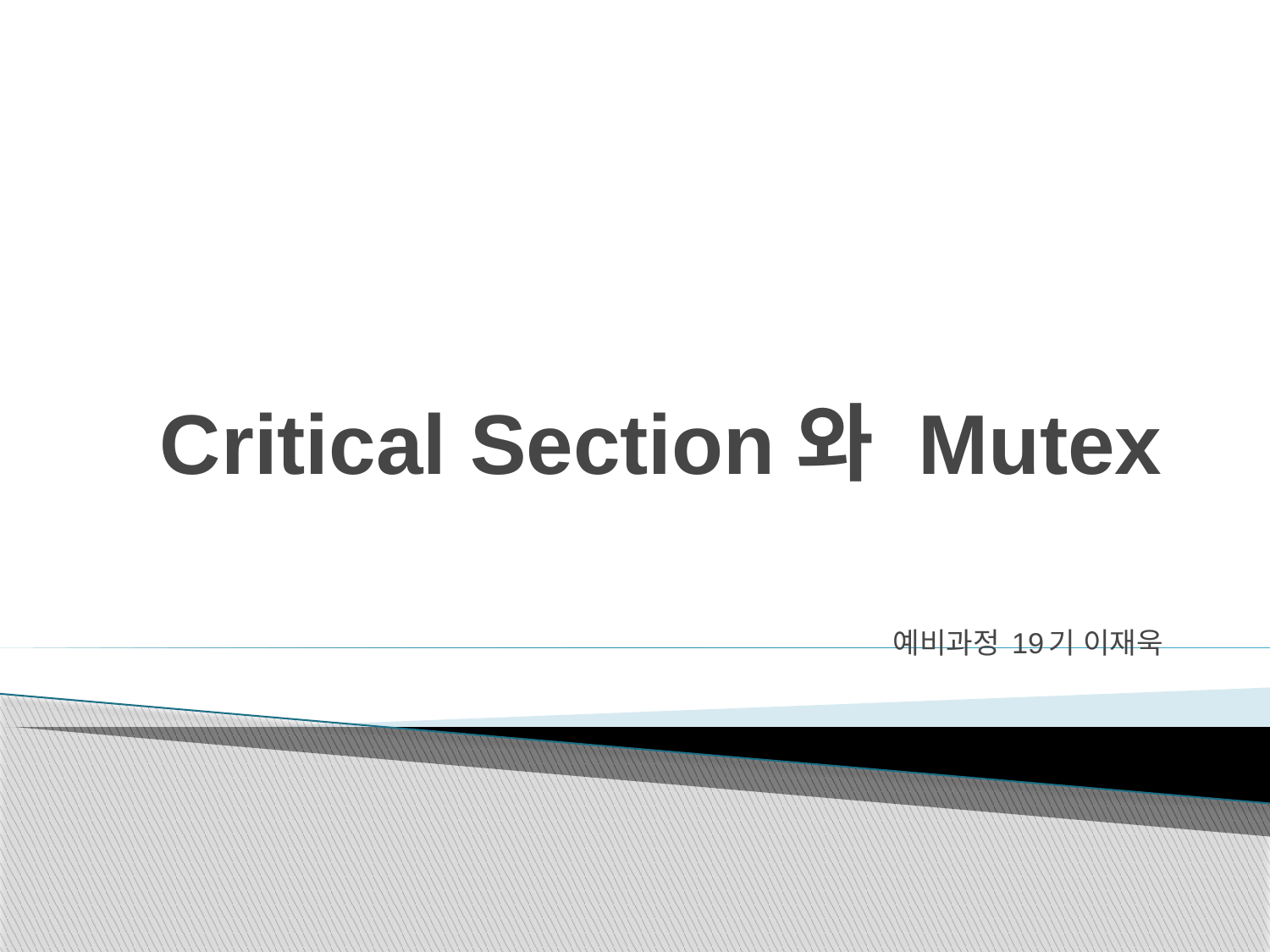

# Critical Section와 Mutex

예비과정 19기 이재욱